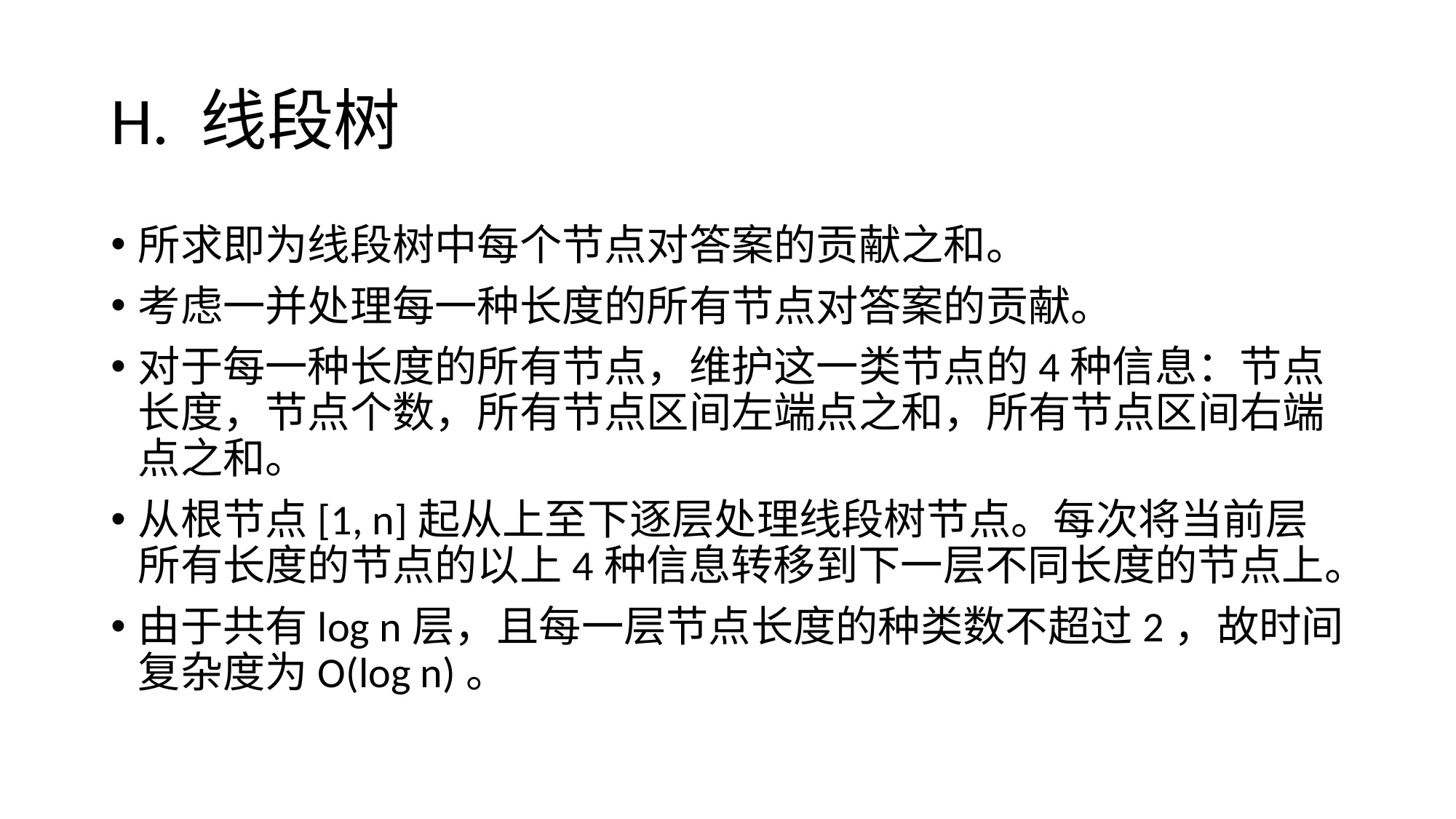

# H. 线段树
所求即为线段树中每个节点对答案的贡献之和。
考虑一并处理每一种长度的所有节点对答案的贡献。
对于每一种长度的所有节点，维护这一类节点的4种信息：节点长度，节点个数，所有节点区间左端点之和，所有节点区间右端点之和。
从根节点[1, n]起从上至下逐层处理线段树节点。每次将当前层所有长度的节点的以上4种信息转移到下一层不同长度的节点上。
由于共有log n层，且每一层节点长度的种类数不超过2，故时间复杂度为O(log n)。